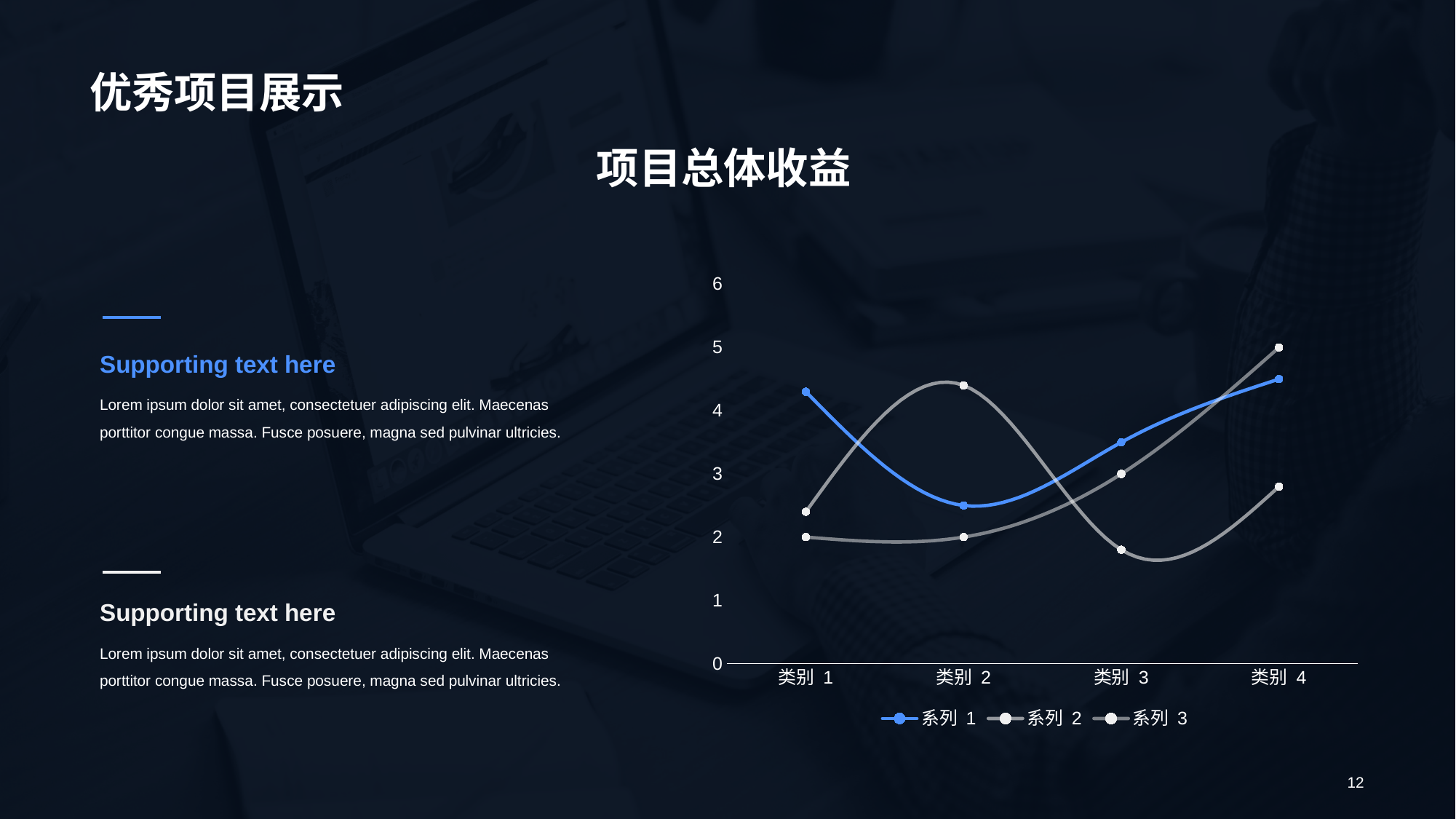

# 优秀项目展示
项目总体收益

### Chart

| Category | 系列 1 | 系列 2 | 系列 3 |
|---|---|---|---|
| 类别 1 | 4.3 | 2.4 | 2.0 |
| 类别 2 | 2.5 | 4.4 | 2.0 |
| 类别 3 | 3.5 | 1.8 | 3.0 |
| 类别 4 | 4.5 | 2.8 | 5.0 |
Supporting text here
Lorem ipsum dolor sit amet, consectetuer adipiscing elit. Maecenas porttitor congue massa. Fusce posuere, magna sed pulvinar ultricies.
Supporting text here
Lorem ipsum dolor sit amet, consectetuer adipiscing elit. Maecenas porttitor congue massa. Fusce posuere, magna sed pulvinar ultricies.
12